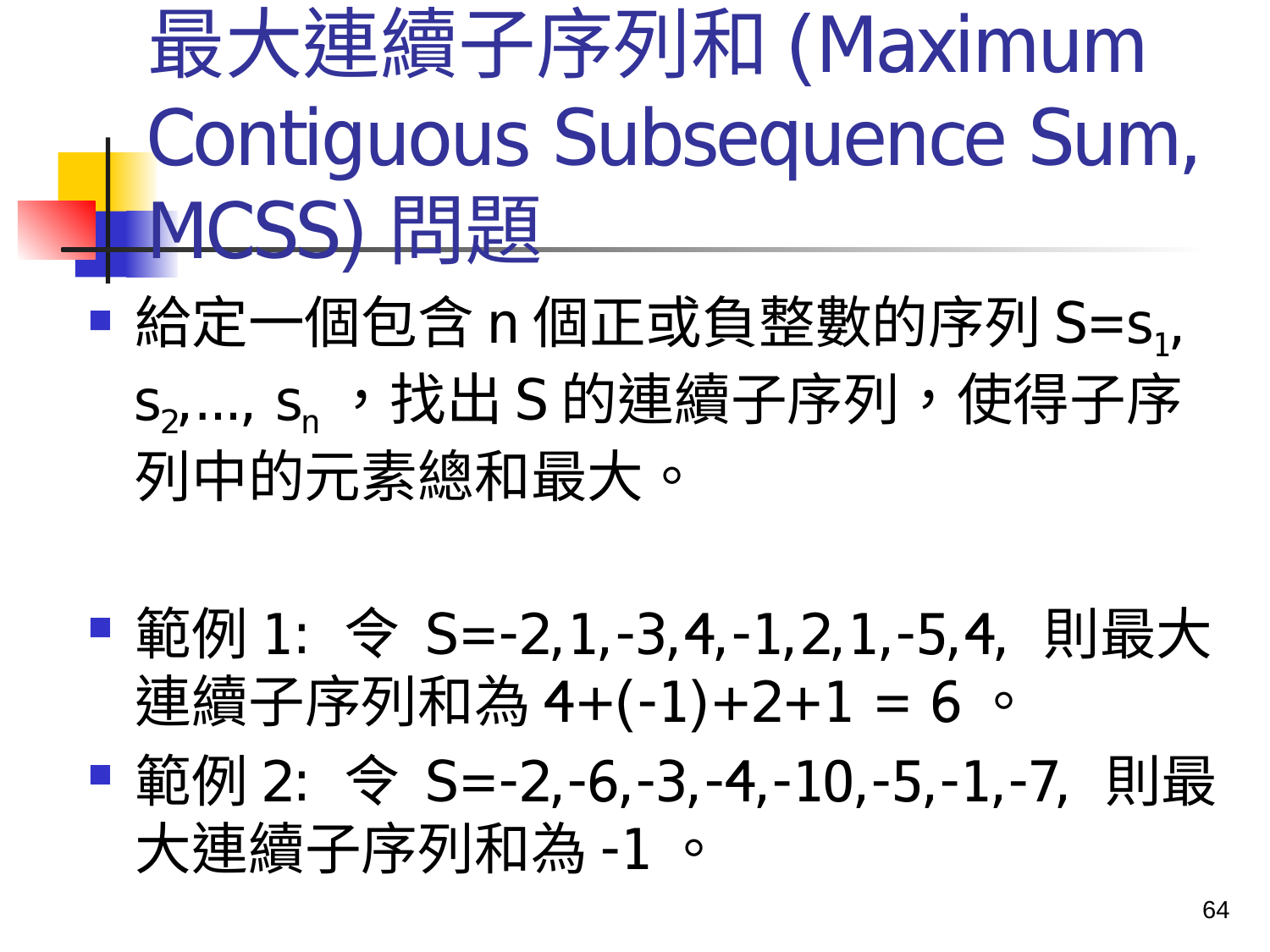

# 最大連續子序列和(Maximum Contiguous Subsequence Sum, MCSS)問題
給定一個包含n個正或負整數的序列S=s1, s2,…, sn，找出S的連續子序列，使得子序列中的元素總和最大。

範例1: 令 S=-2,1,-3,4,-1,2,1,-5,4, 則最大連續子序列和為4+(-1)+2+1 = 6。
範例2: 令 S=-2,-6,-3,-4,-10,-5,-1,-7, 則最大連續子序列和為-1。

64